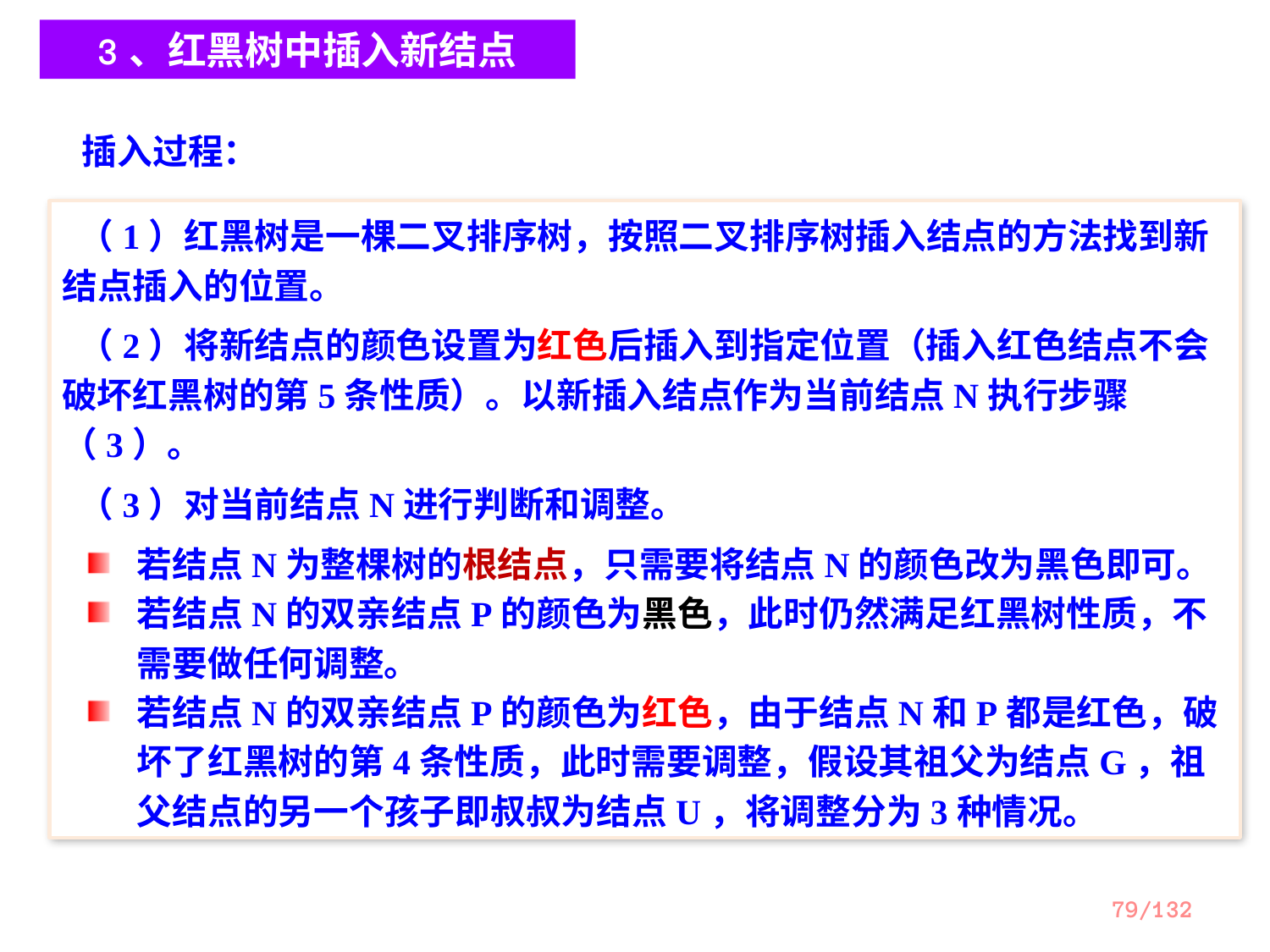

3、红黑树中插入新结点
插入过程：
 （1）红黑树是一棵二叉排序树，按照二叉排序树插入结点的方法找到新结点插入的位置。
 （2）将新结点的颜色设置为红色后插入到指定位置（插入红色结点不会破坏红黑树的第5条性质）。以新插入结点作为当前结点N执行步骤（3）。
 （3）对当前结点N进行判断和调整。
若结点N为整棵树的根结点，只需要将结点N的颜色改为黑色即可。
若结点N的双亲结点P的颜色为黑色，此时仍然满足红黑树性质，不需要做任何调整。
若结点N的双亲结点P的颜色为红色，由于结点N和P都是红色，破坏了红黑树的第4条性质，此时需要调整，假设其祖父为结点G，祖父结点的另一个孩子即叔叔为结点U，将调整分为3种情况。
79/132